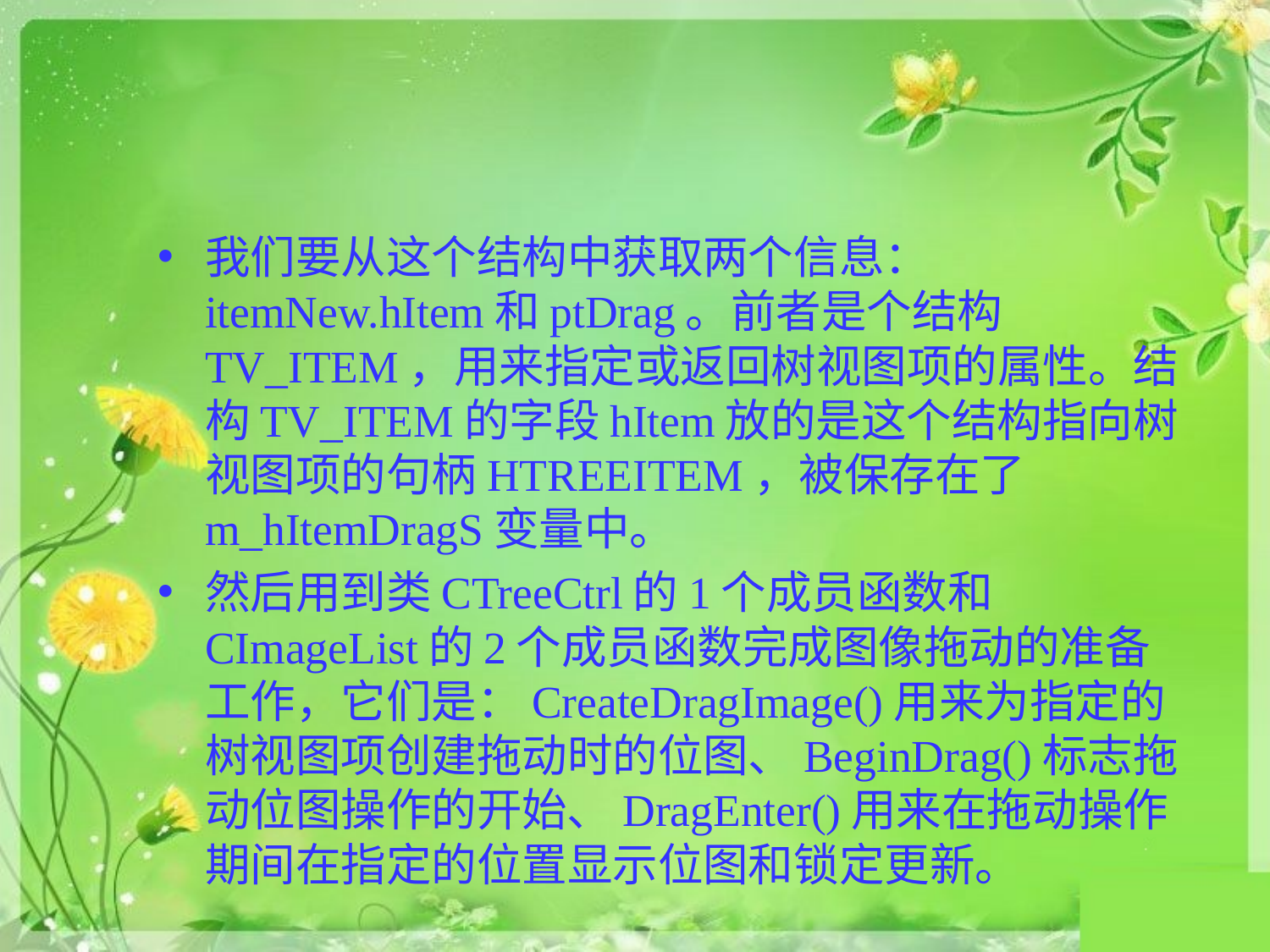

#
我们要从这个结构中获取两个信息：itemNew.hItem和ptDrag。前者是个结构TV_ITEM，用来指定或返回树视图项的属性。结构TV_ITEM的字段hItem放的是这个结构指向树视图项的句柄HTREEITEM，被保存在了m_hItemDragS变量中。
然后用到类CTreeCtrl的1个成员函数和CImageList的2个成员函数完成图像拖动的准备工作，它们是：CreateDragImage()用来为指定的树视图项创建拖动时的位图、BeginDrag()标志拖动位图操作的开始、DragEnter()用来在拖动操作期间在指定的位置显示位图和锁定更新。